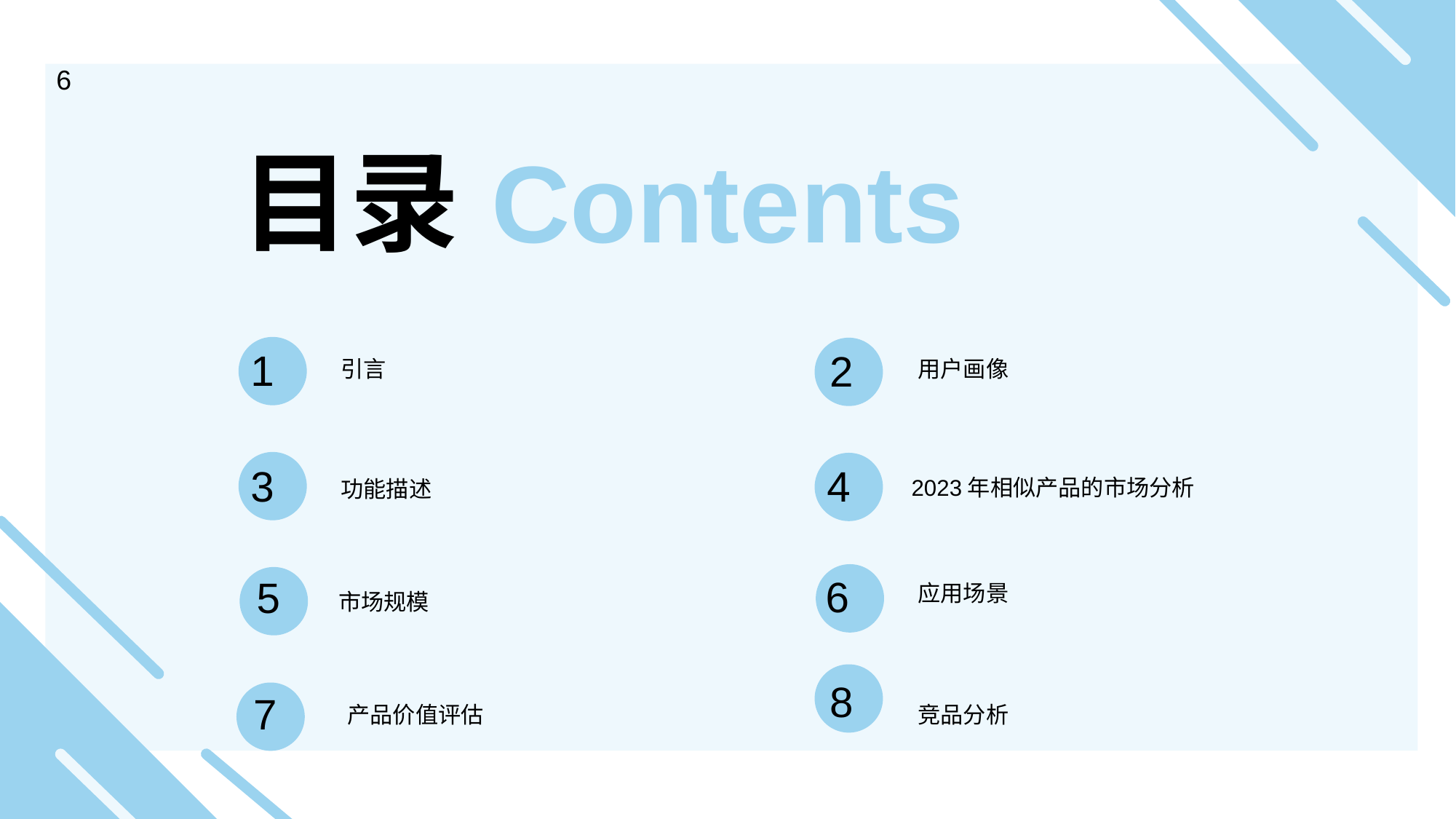

6
目录
Contents

1
2
引言
用户画像

3
4
2023年相似产品的市场分析
功能描述

6
5
应用场景
市场规模

8

7
产品价值评估
竞品分析